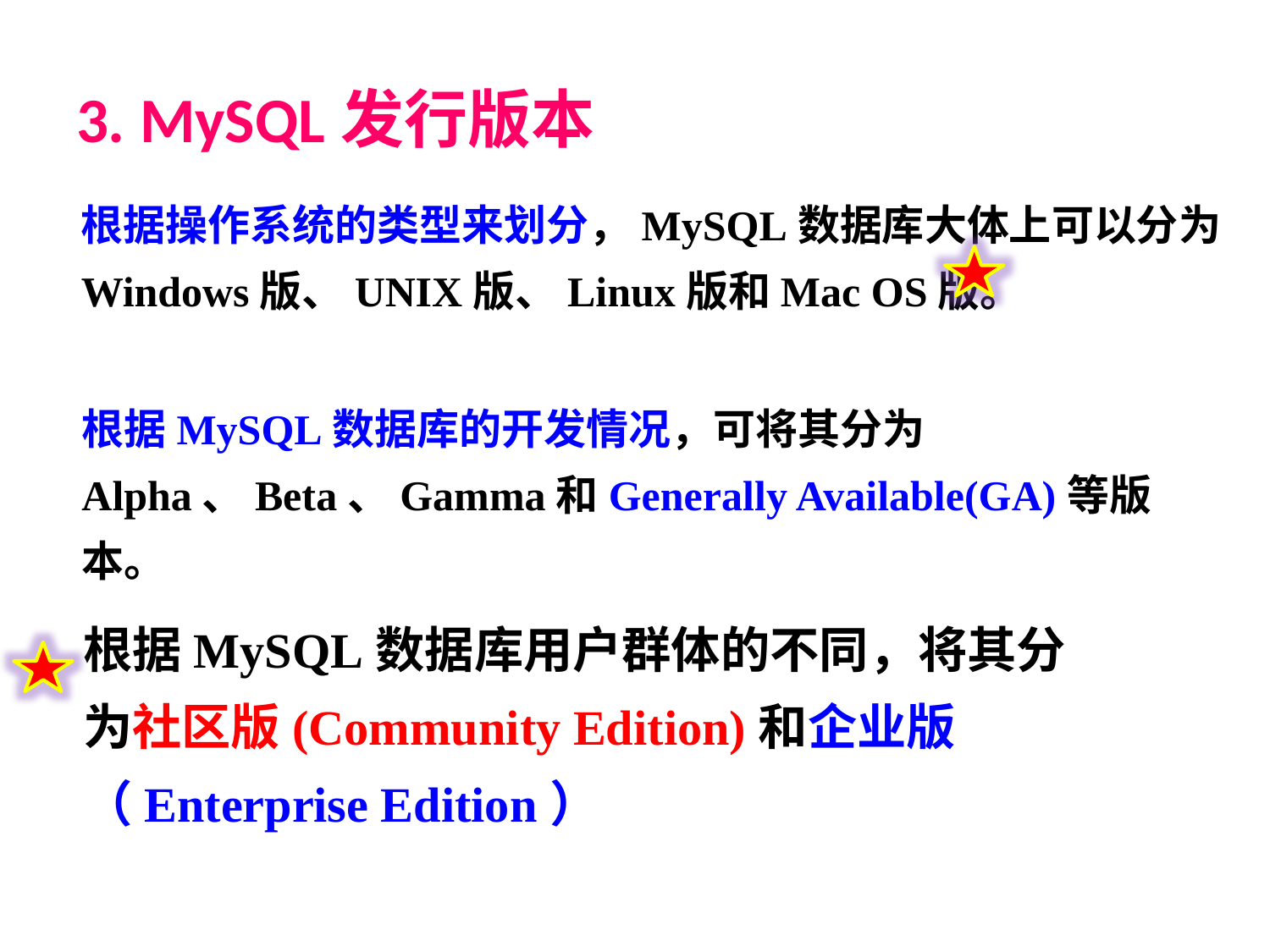

# 3. MySQL发行版本
根据操作系统的类型来划分，MySQL数据库大体上可以分为Windows版、UNIX版、Linux版和Mac OS版。

根据MySQL数据库的开发情况，可将其分为Alpha、Beta、Gamma和Generally Available(GA)等版本。
根据MySQL数据库用户群体的不同，将其分为社区版(Community Edition)和企业版（Enterprise Edition）